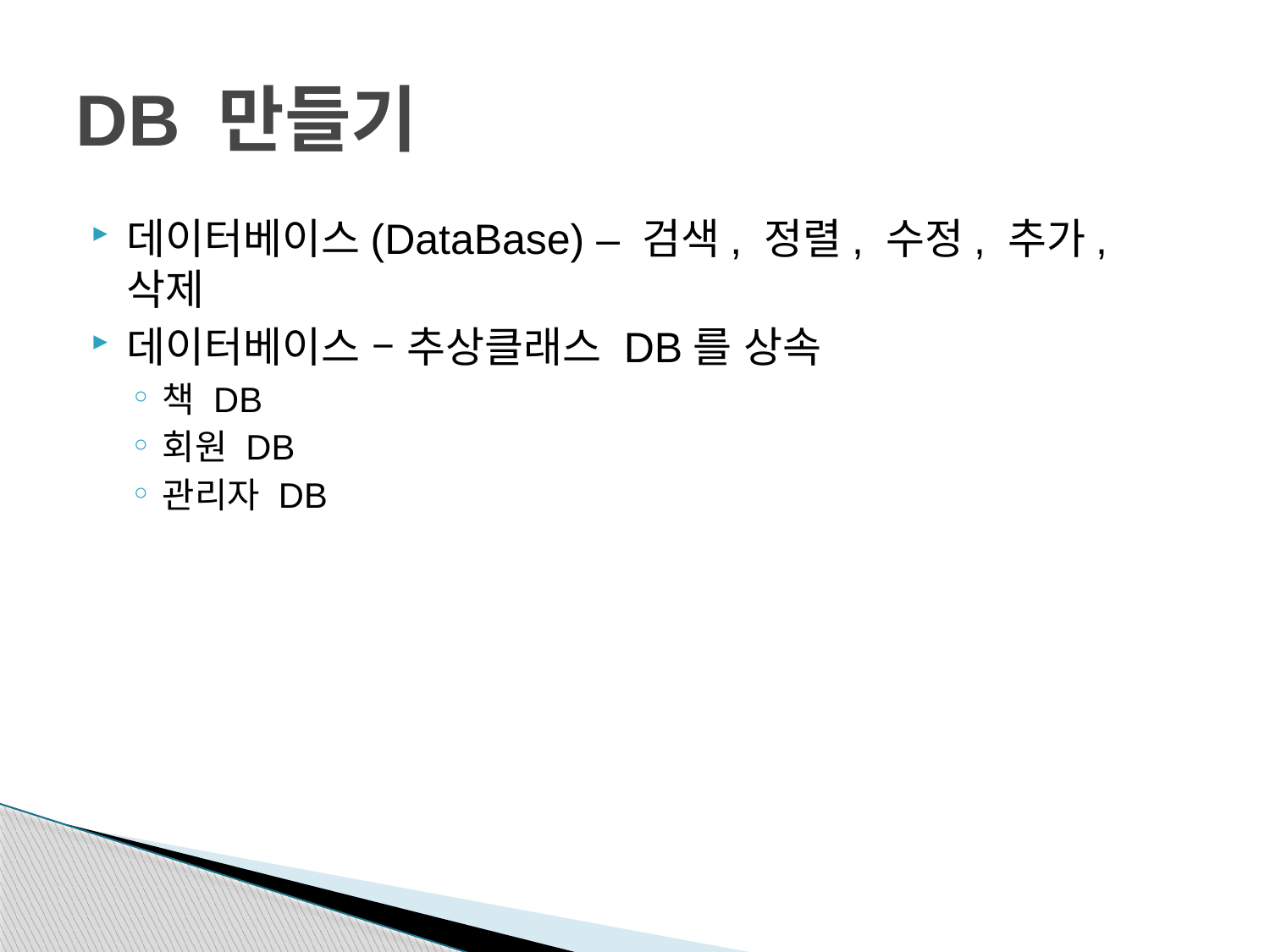

# DB 만들기
데이터베이스(DataBase) – 검색, 정렬, 수정, 추가, 삭제
데이터베이스 – 추상클래스 DB를 상속
책 DB
회원 DB
관리자 DB